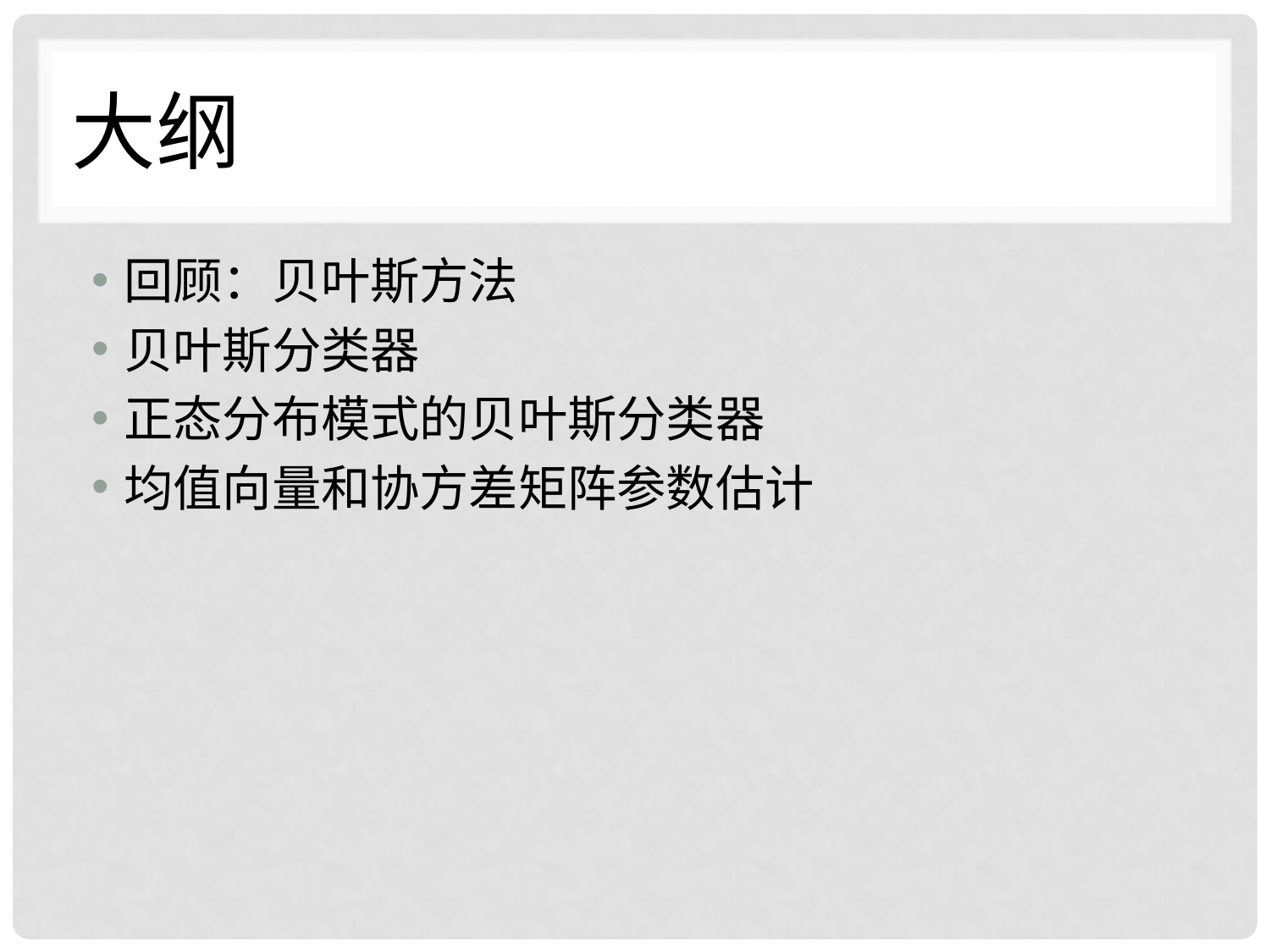

# 大纲
回顾：贝叶斯方法
贝叶斯分类器
正态分布模式的贝叶斯分类器
均值向量和协方差矩阵参数估计